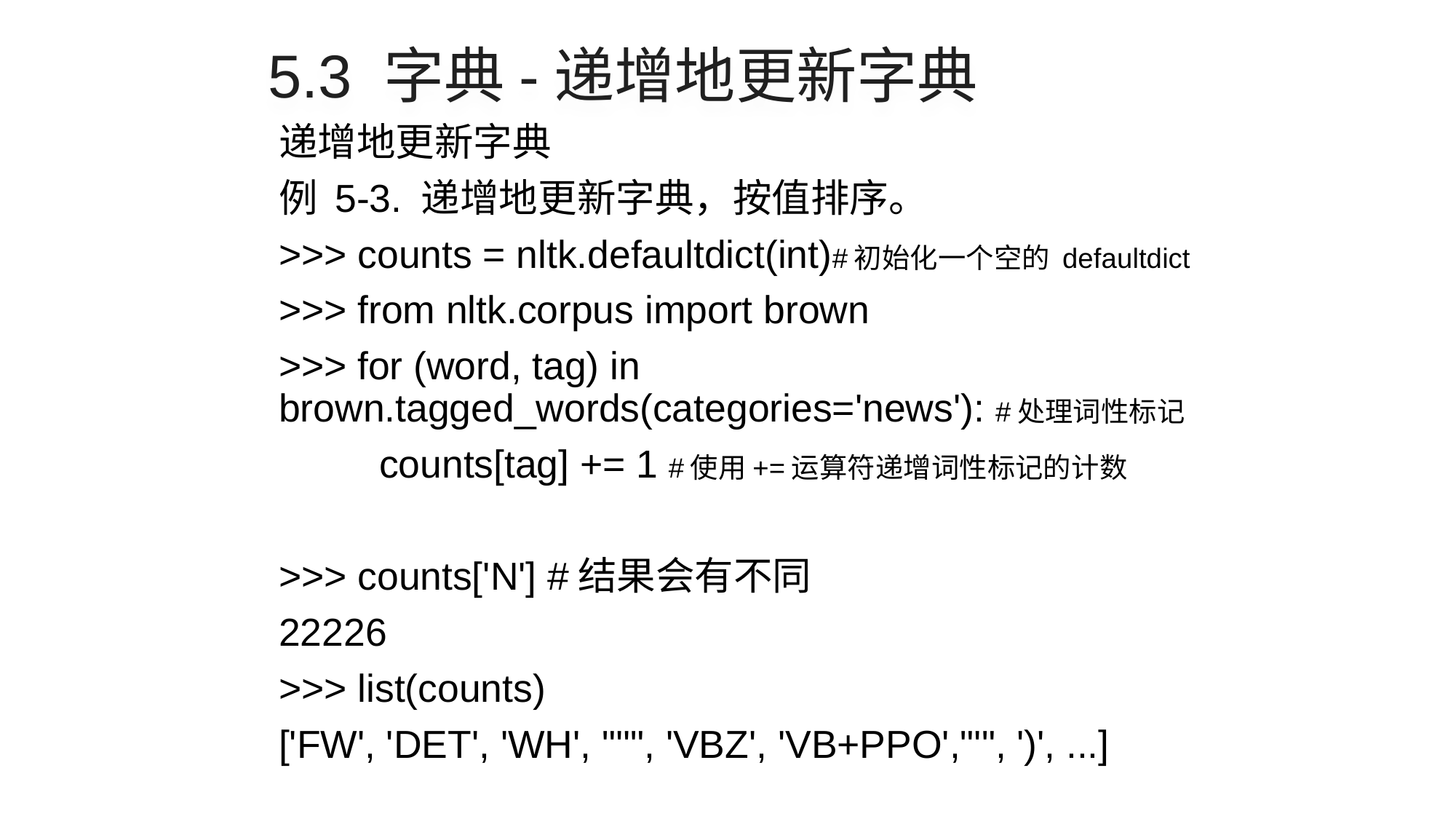

# 5.3 字典-递增地更新字典
递增地更新字典
例 5-3. 递增地更新字典，按值排序。
>>> counts = nltk.defaultdict(int)#初始化一个空的 defaultdict
>>> from nltk.corpus import brown
>>> for (word, tag) in brown.tagged_words(categories='news'): #处理词性标记
	counts[tag] += 1 #使用+=运算符递增词性标记的计数

>>> counts['N'] #结果会有不同
22226
>>> list(counts)
['FW', 'DET', 'WH', "''", 'VBZ', 'VB+PPO',"'", ')', ...]